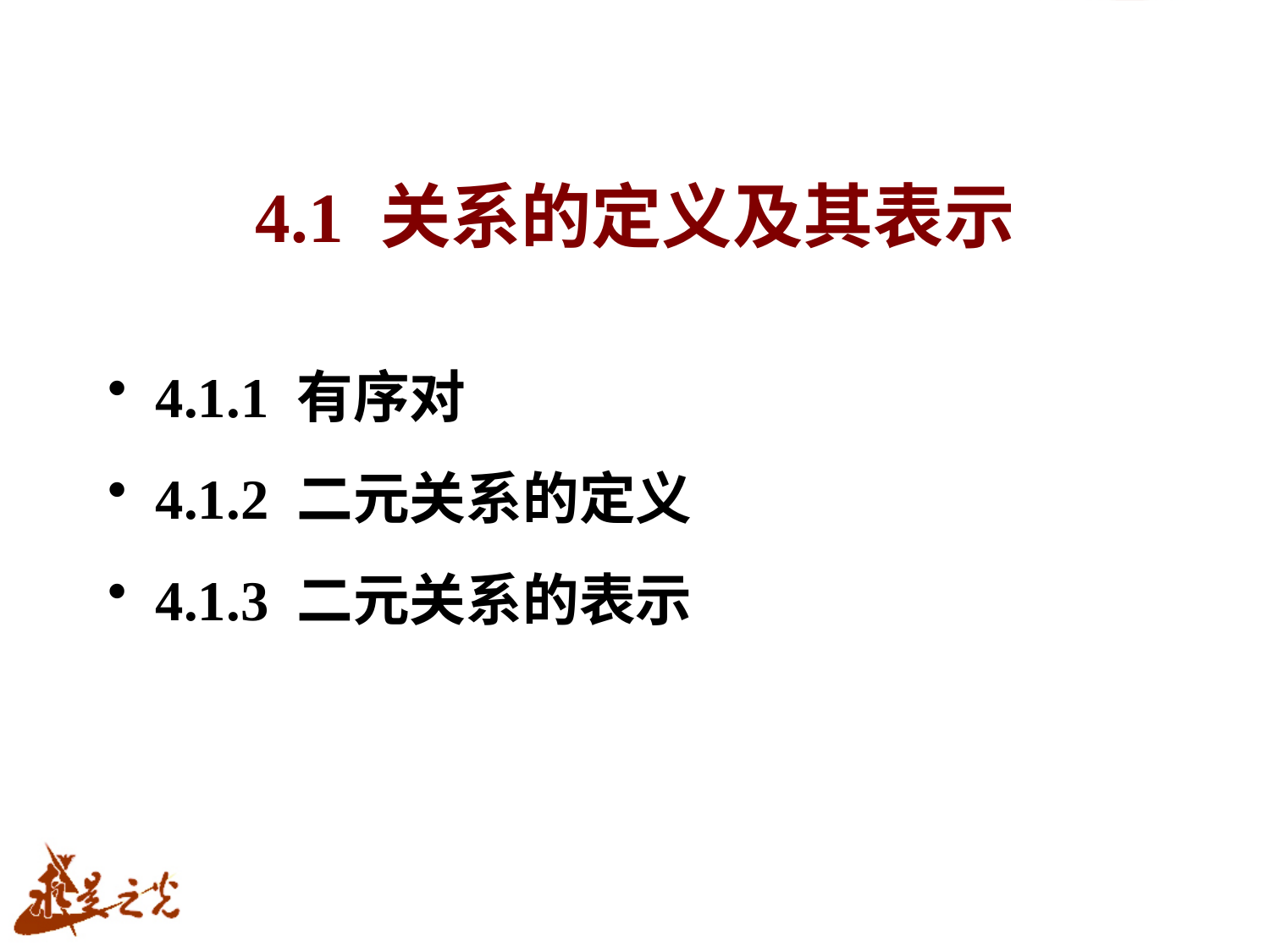

# 4.1 关系的定义及其表示
4.1.1 有序对
4.1.2 二元关系的定义
4.1.3 二元关系的表示
3